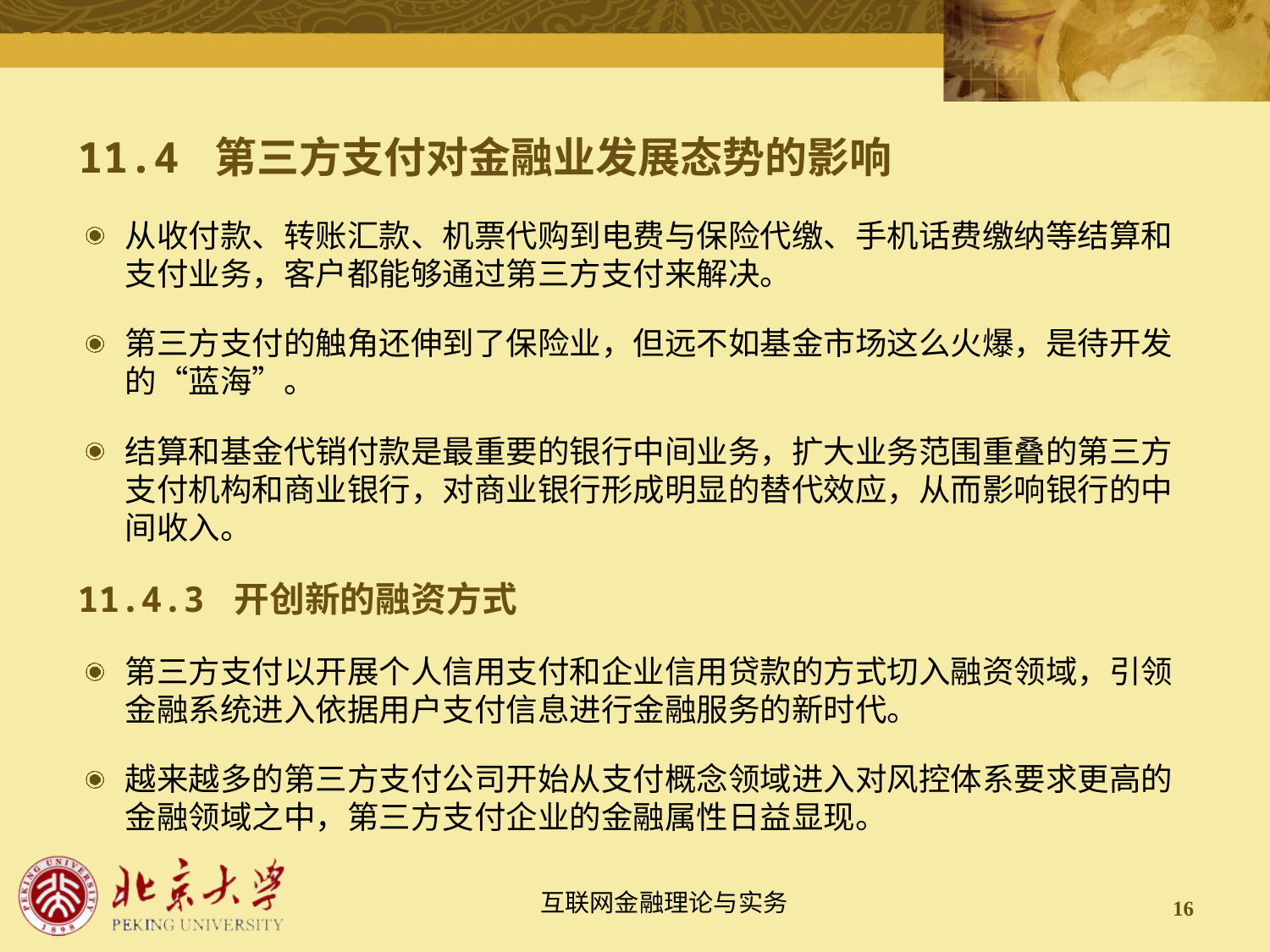

# 11.4 第三方支付对金融业发展态势的影响
从收付款、转账汇款、机票代购到电费与保险代缴、手机话费缴纳等结算和支付业务，客户都能够通过第三方支付来解决。
第三方支付的触角还伸到了保险业，但远不如基金市场这么火爆，是待开发的“蓝海”。
结算和基金代销付款是最重要的银行中间业务，扩大业务范围重叠的第三方支付机构和商业银行，对商业银行形成明显的替代效应，从而影响银行的中间收入。
11.4.3 开创新的融资方式
第三方支付以开展个人信用支付和企业信用贷款的方式切入融资领域，引领金融系统进入依据用户支付信息进行金融服务的新时代。
越来越多的第三方支付公司开始从支付概念领域进入对风控体系要求更高的金融领域之中，第三方支付企业的金融属性日益显现。

16